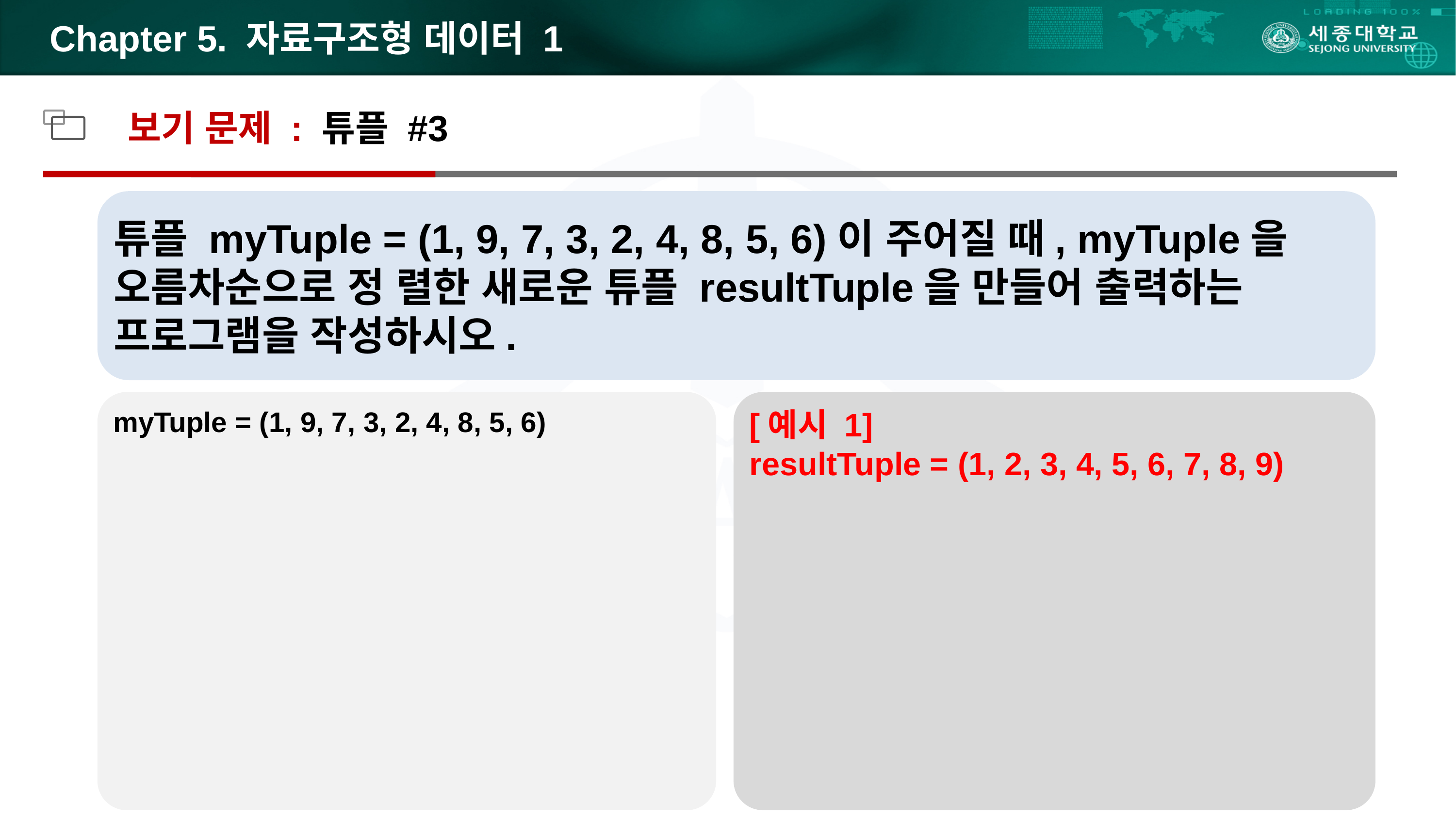

# Chapter 5. 자료구조형 데이터 1
보기 문제 : 튜플 #3
튜플 myTuple = (1, 9, 7, 3, 2, 4, 8, 5, 6)이 주어질 때, myTuple을 오름차순으로 정 렬한 새로운 튜플 resultTuple을 만들어 출력하는 프로그램을 작성하시오.
myTuple = (1, 9, 7, 3, 2, 4, 8, 5, 6)
[예시 1]
resultTuple = (1, 2, 3, 4, 5, 6, 7, 8, 9)